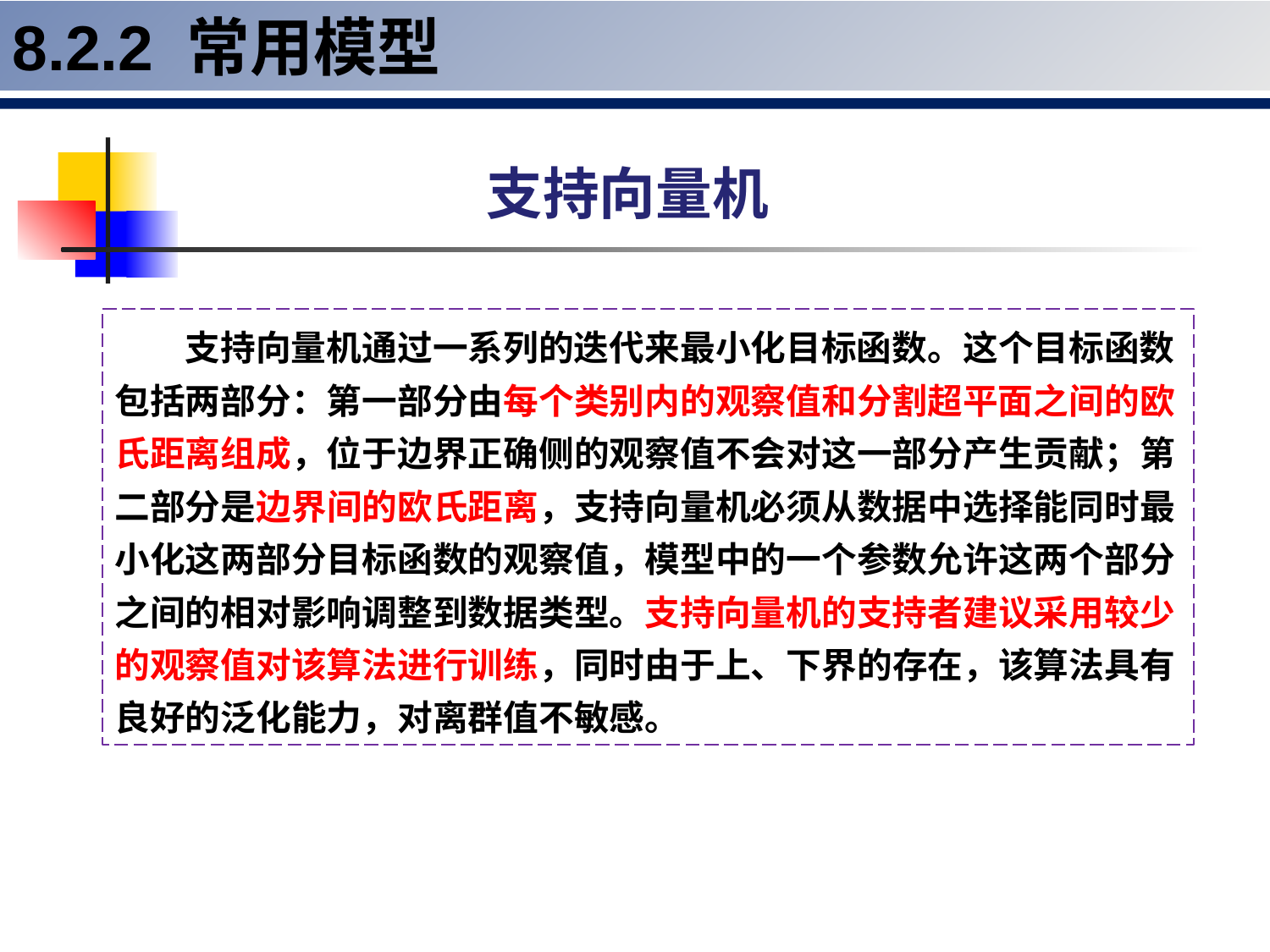

8.2.2 常用模型

支持向量机
支持向量机通过一系列的迭代来最小化目标函数。这个目标函数包括两部分：第一部分由每个类别内的观察值和分割超平面之间的欧氏距离组成，位于边界正确侧的观察值不会对这一部分产生贡献；第二部分是边界间的欧氏距离，支持向量机必须从数据中选择能同时最小化这两部分目标函数的观察值，模型中的一个参数允许这两个部分之间的相对影响调整到数据类型。支持向量机的支持者建议采用较少的观察值对该算法进行训练，同时由于上、下界的存在，该算法具有良好的泛化能力，对离群值不敏感。